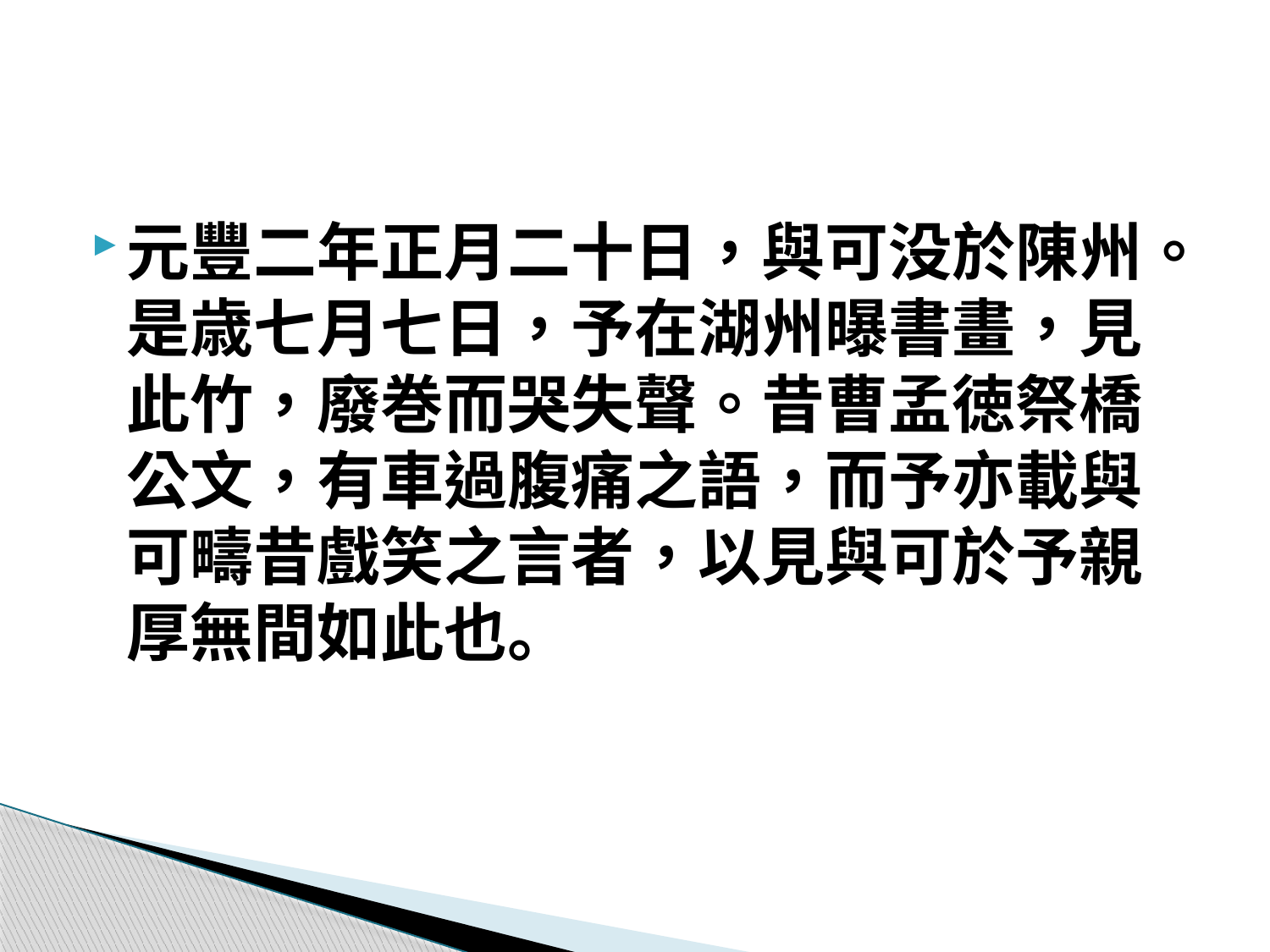

#
元豐二年正月二十日，與可没於陳州。是歳七月七日，予在湖州曝書畫，見此竹，廢巻而哭失聲。昔曹孟徳祭橋公文，有車過腹痛之語，而予亦載與可疇昔戲笑之言者，以見與可於予親厚無間如此也。